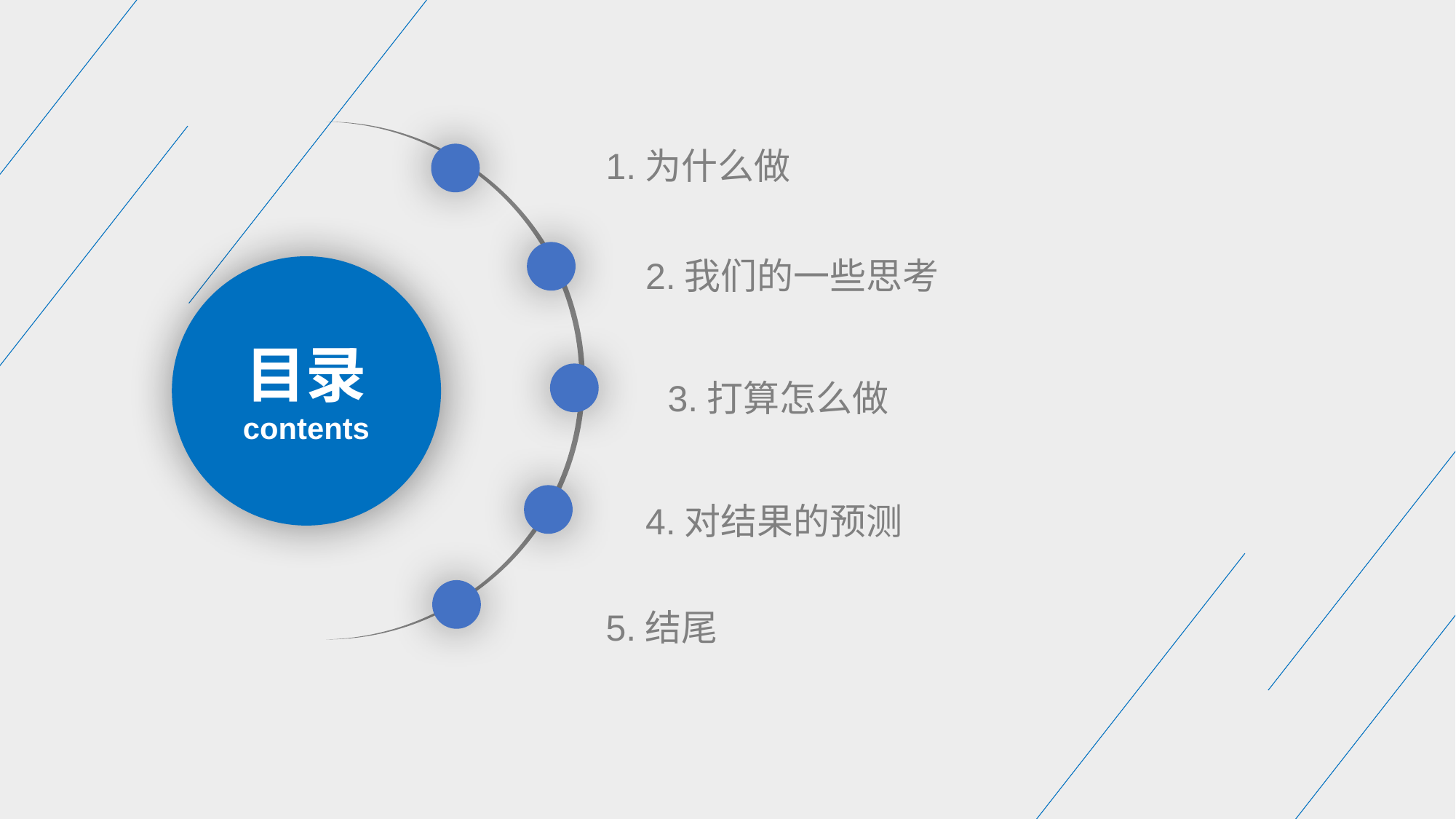

1.为什么做

2.我们的一些思考

目录
contents
3.打算怎么做

4.对结果的预测

5.结尾